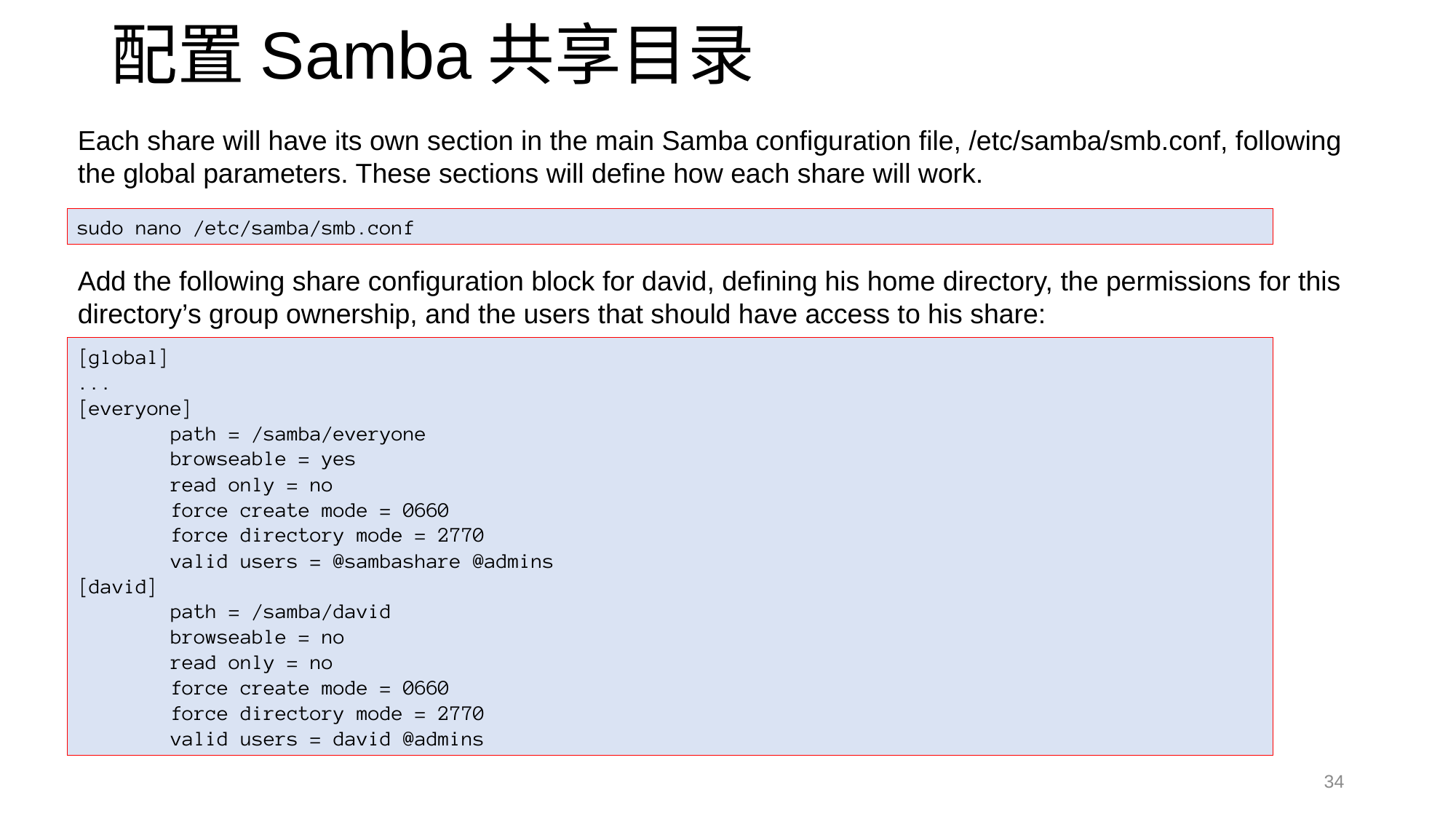

# 配置Samba共享目录
Each share will have its own section in the main Samba configuration file, /etc/samba/smb.conf, following the global parameters. These sections will define how each share will work.
sudo nano /etc/samba/smb.conf
Add the following share configuration block for david, defining his home directory, the permissions for this directory’s group ownership, and the users that should have access to his share:
[global]
...
[everyone]
        path = /samba/everyone
        browseable = yes
        read only = no
        force create mode = 0660
        force directory mode = 2770
        valid users = @sambashare @admins
[david]
        path = /samba/david
        browseable = no
        read only = no
        force create mode = 0660
        force directory mode = 2770
        valid users = david @admins
34